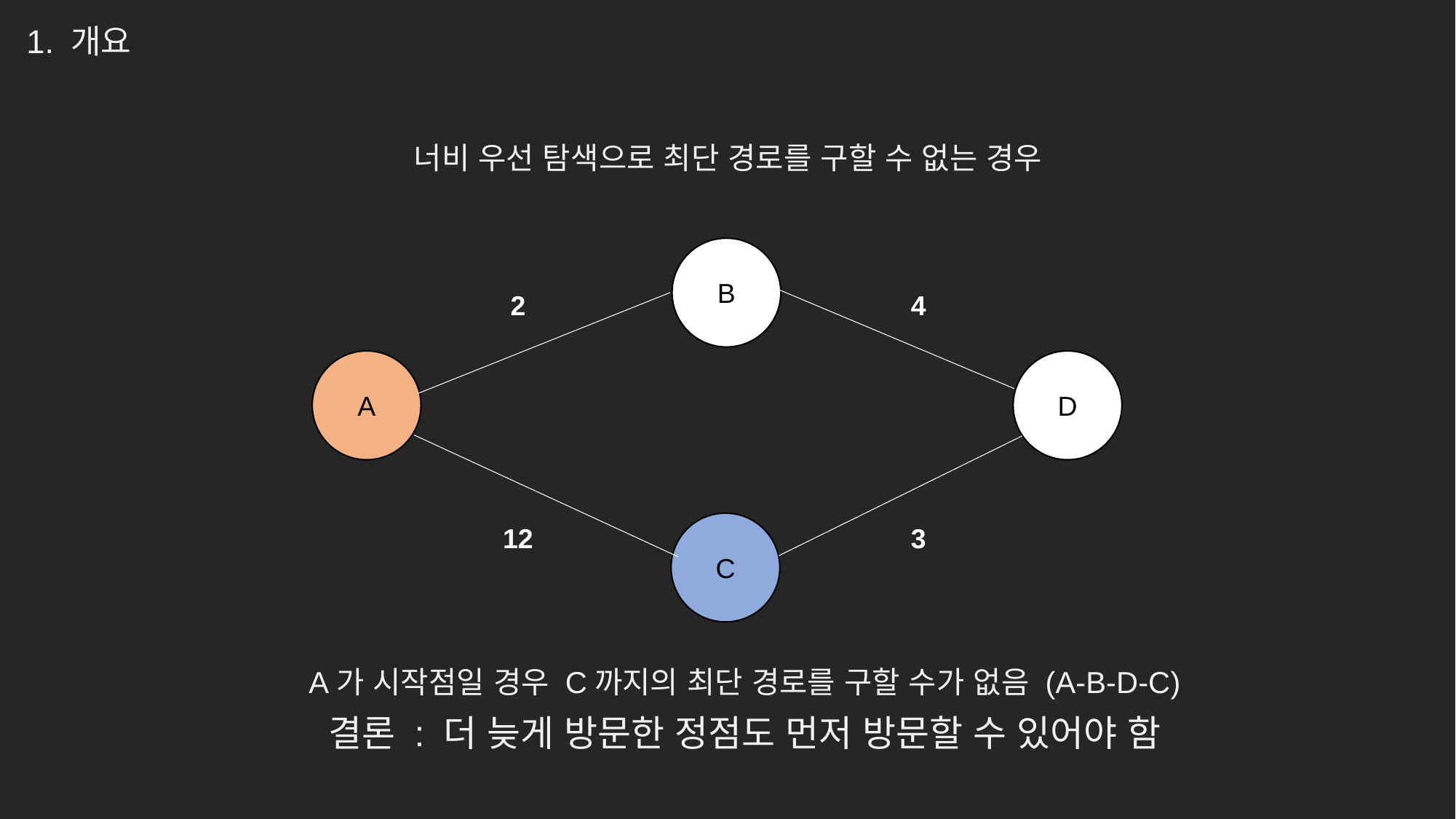

1. 개요
너비 우선 탐색으로 최단 경로를 구할 수 없는 경우
B
2
4
D
A
C
12
3
A가 시작점일 경우 C까지의 최단 경로를 구할 수가 없음 (A-B-D-C)
결론 : 더 늦게 방문한 정점도 먼저 방문할 수 있어야 함